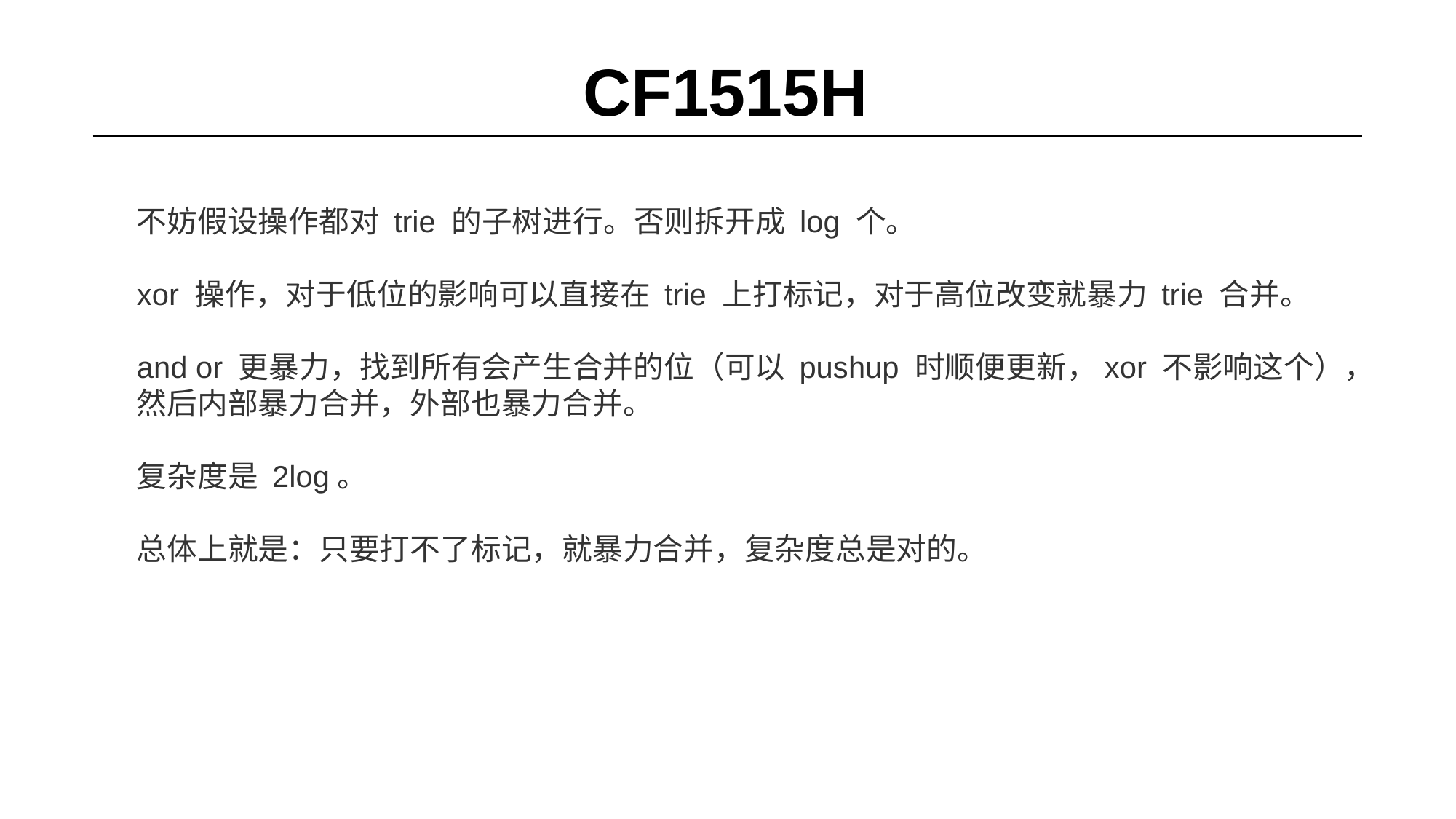

# CF1515H
不妨假设操作都对 trie 的子树进行。否则拆开成 log 个。

xor 操作，对于低位的影响可以直接在 trie 上打标记，对于高位改变就暴力 trie 合并。

and or 更暴力，找到所有会产生合并的位（可以 pushup 时顺便更新，xor 不影响这个），然后内部暴力合并，外部也暴力合并。

复杂度是 2log。

总体上就是：只要打不了标记，就暴力合并，复杂度总是对的。